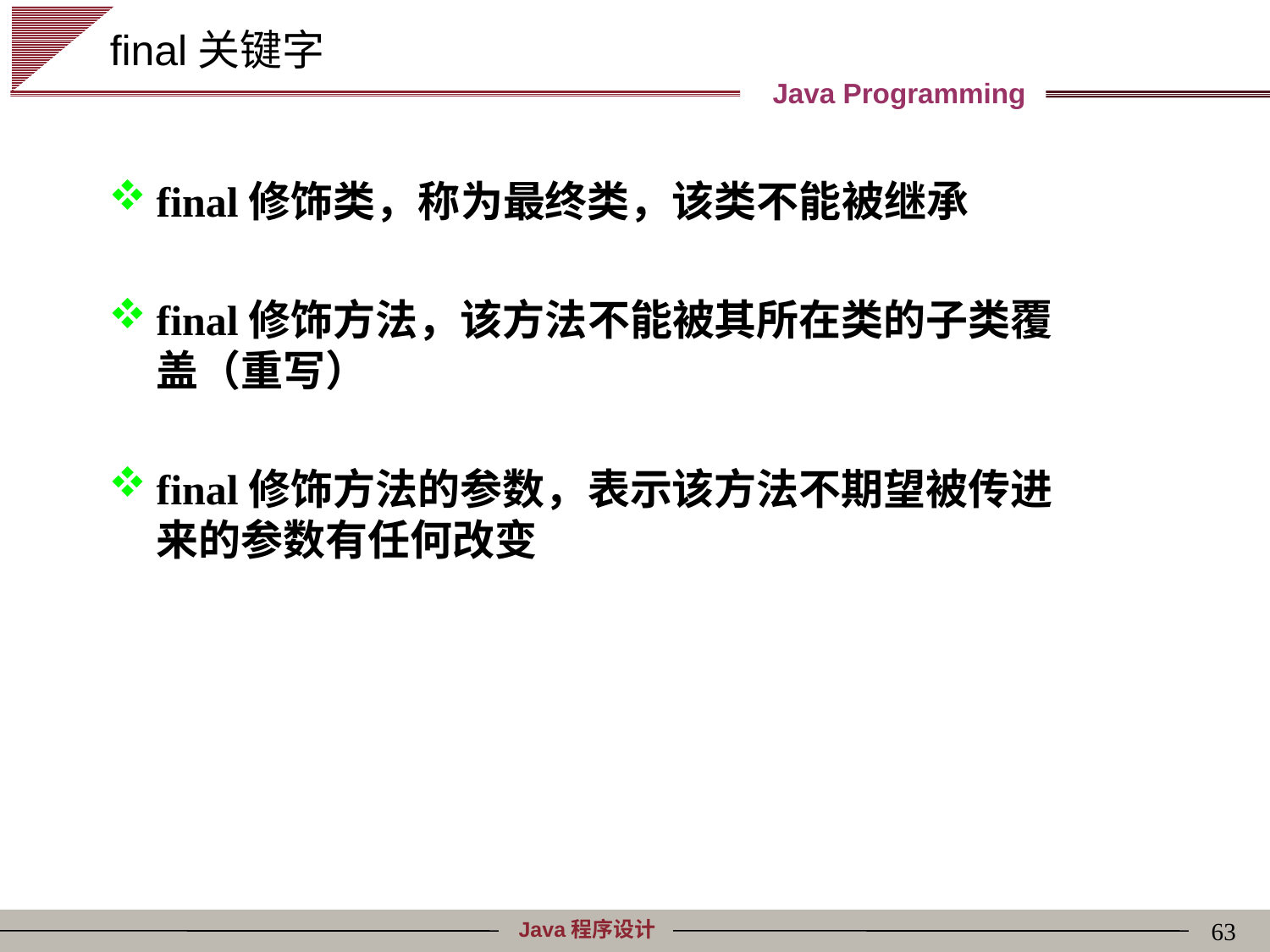

# final关键字
final修饰类，称为最终类，该类不能被继承

final修饰方法，该方法不能被其所在类的子类覆盖（重写）

final修饰方法的参数，表示该方法不期望被传进来的参数有任何改变